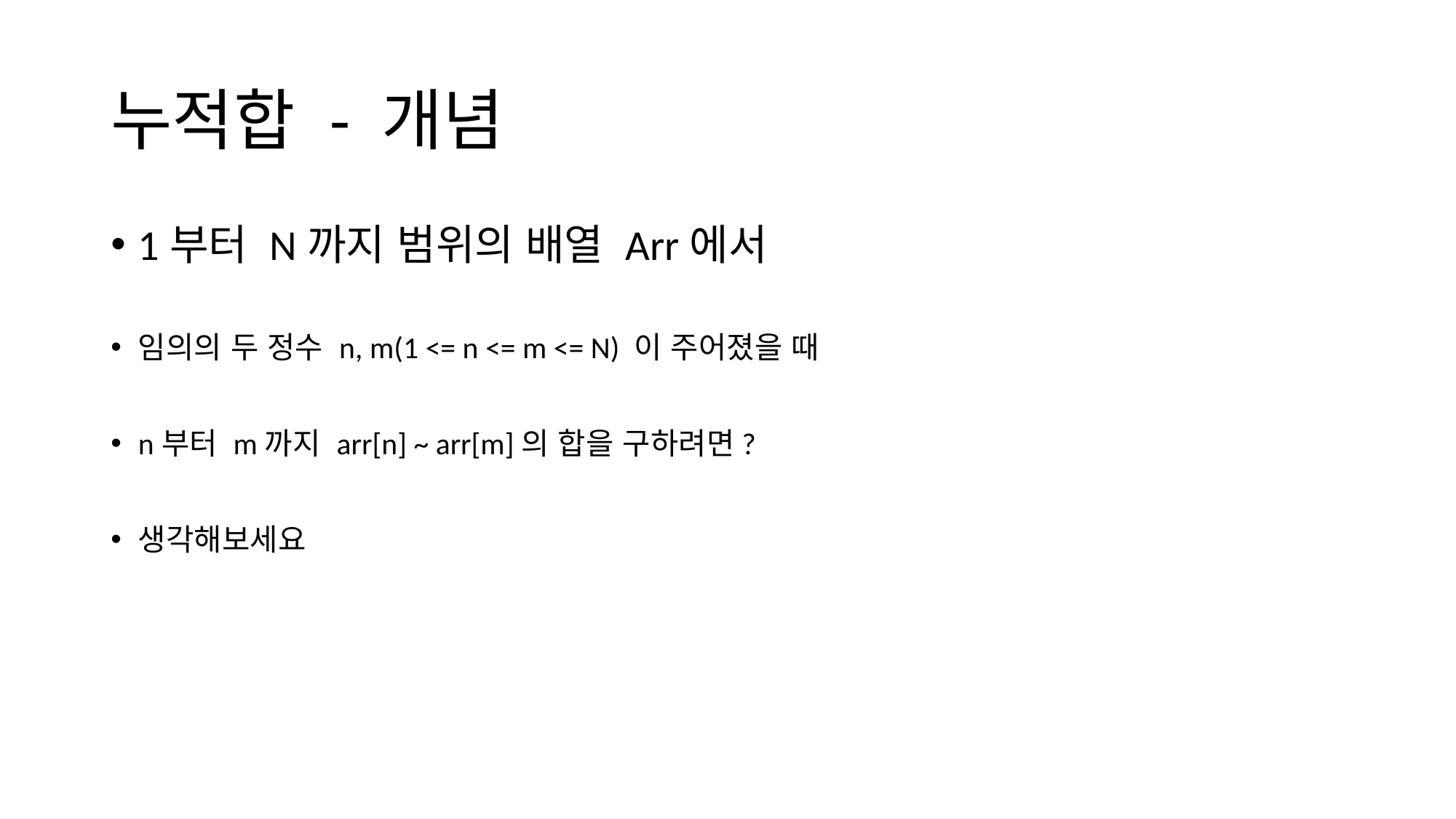

# 누적합 - 개념
1부터 N까지 범위의 배열 Arr에서

임의의 두 정수 n, m(1 <= n <= m <= N) 이 주어졌을 때

n부터 m까지 arr[n] ~ arr[m]의 합을 구하려면?

생각해보세요